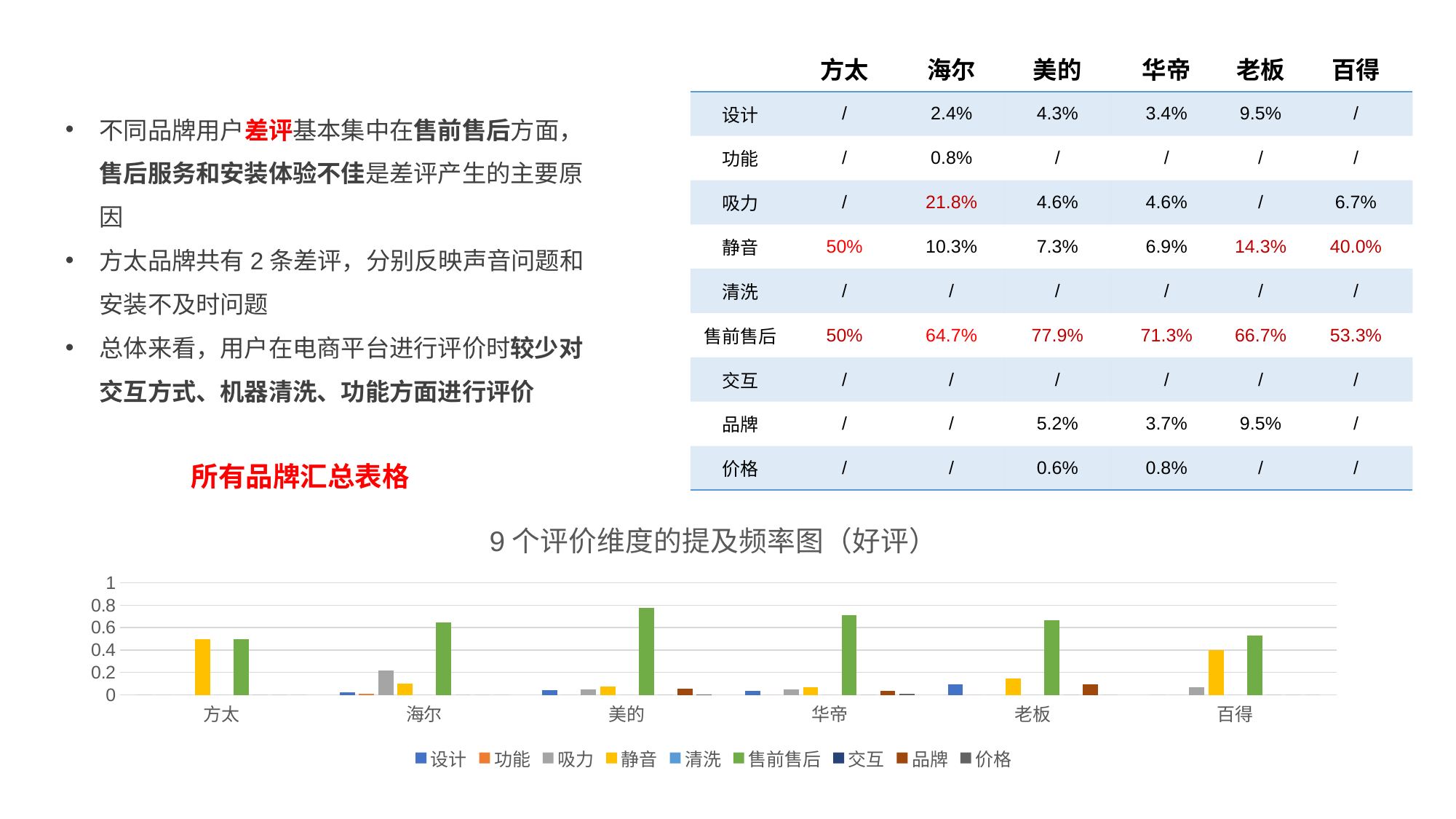

|  | 方太 | 海尔 | 美的 | 华帝 | 老板 | 百得 |
| --- | --- | --- | --- | --- | --- | --- |
| 设计 | / | 2.4% | 4.3% | 3.4% | 9.5% | / |
| 功能 | / | 0.8% | / | / | / | / |
| 吸力 | / | 21.8% | 4.6% | 4.6% | / | 6.7% |
| 静音 | 50% | 10.3% | 7.3% | 6.9% | 14.3% | 40.0% |
| 清洗 | / | / | / | / | / | / |
| 售前售后 | 50% | 64.7% | 77.9% | 71.3% | 66.7% | 53.3% |
| 交互 | / | / | / | / | / | / |
| 品牌 | / | / | 5.2% | 3.7% | 9.5% | / |
| 价格 | / | / | 0.6% | 0.8% | / | / |
不同品牌用户差评基本集中在售前售后方面，售后服务和安装体验不佳是差评产生的主要原因
方太品牌共有2条差评，分别反映声音问题和安装不及时问题
总体来看，用户在电商平台进行评价时较少对交互方式、机器清洗、功能方面进行评价
所有品牌汇总表格

### Chart: 9个评价维度的提及频率图（好评）

| Category | 设计 | 功能 | 吸力 | 静音 | 清洗 | 售前售后 | 交互 | 品牌 | 价格 |
|---|---|---|---|---|---|---|---|---|---|
| 方太 | 0.0 | 0.0 | 0.0 | 0.5 | 0.0 | 0.5 | 0.0 | 0.0 | 0.0 |
| 海尔 | 0.024 | 0.008 | 0.218 | 0.103 | 0.0 | 0.647 | 0.0 | 0.0 | 0.0 |
| 美的 | 0.043 | 0.0 | 0.046 | 0.073 | 0.0 | 0.779 | 0.0 | 0.052 | 0.006 |
| 华帝 | 0.034 | 0.0 | 0.046 | 0.069 | 0.0 | 0.713 | 0.0 | 0.037 | 0.008 |
| 老板 | 0.095 | 0.0 | 0.0 | 0.143 | 0.0 | 0.667 | 0.0 | 0.095 | 0.0 |
| 百得 | 0.0 | 0.0 | 0.067 | 0.4 | 0.0 | 0.533 | 0.0 | 0.0 | 0.0 |